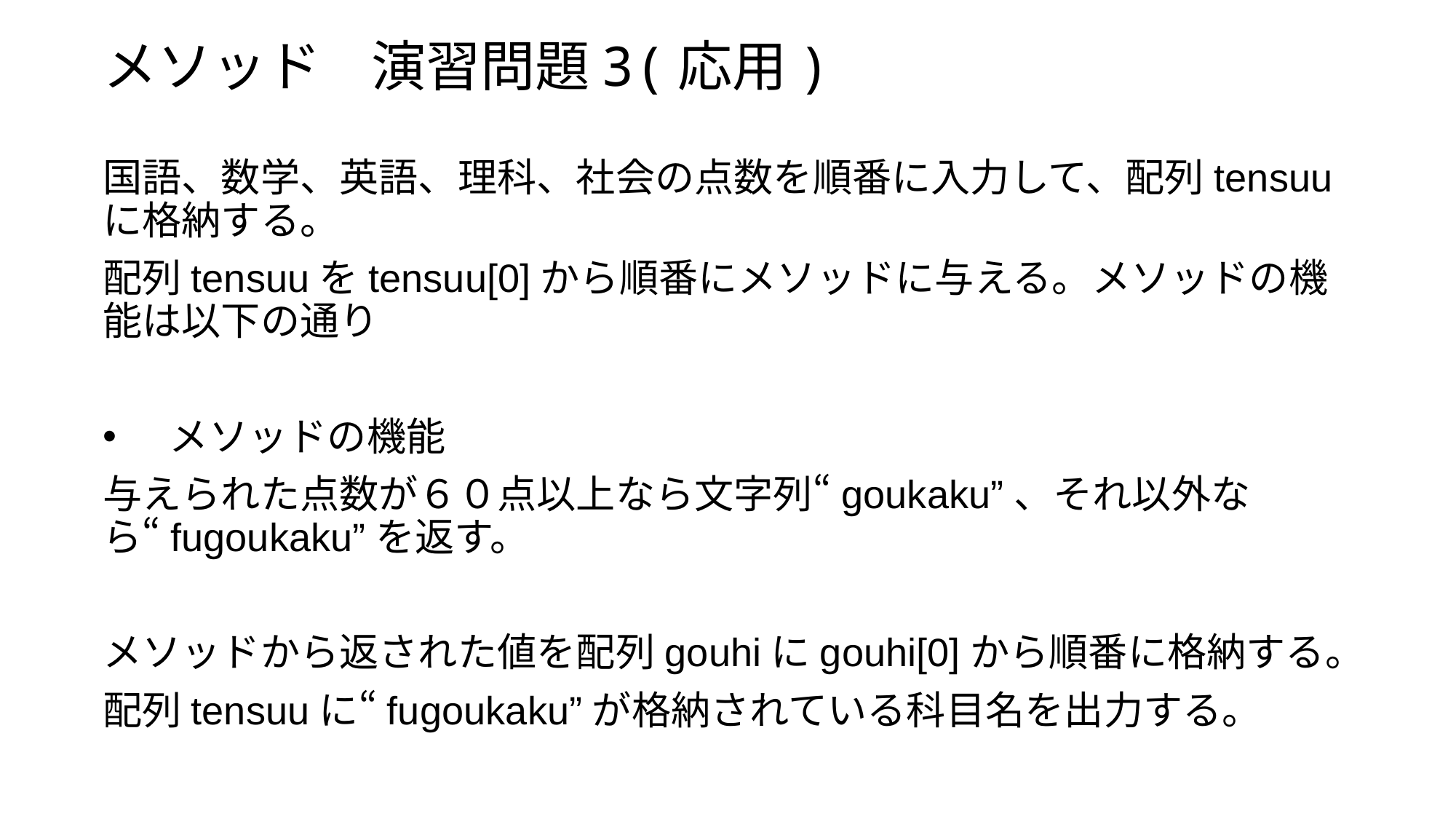

# メソッド					演習問題3(応用)
国語、数学、英語、理科、社会の点数を順番に入力して、配列tensuuに格納する。
配列tensuuをtensuu[0]から順番にメソッドに与える。メソッドの機能は以下の通り

　メソッドの機能
与えられた点数が６０点以上なら文字列“goukaku”、それ以外なら“fugoukaku”を返す。

メソッドから返された値を配列gouhiにgouhi[0]から順番に格納する。
配列tensuuに“fugoukaku”が格納されている科目名を出力する。